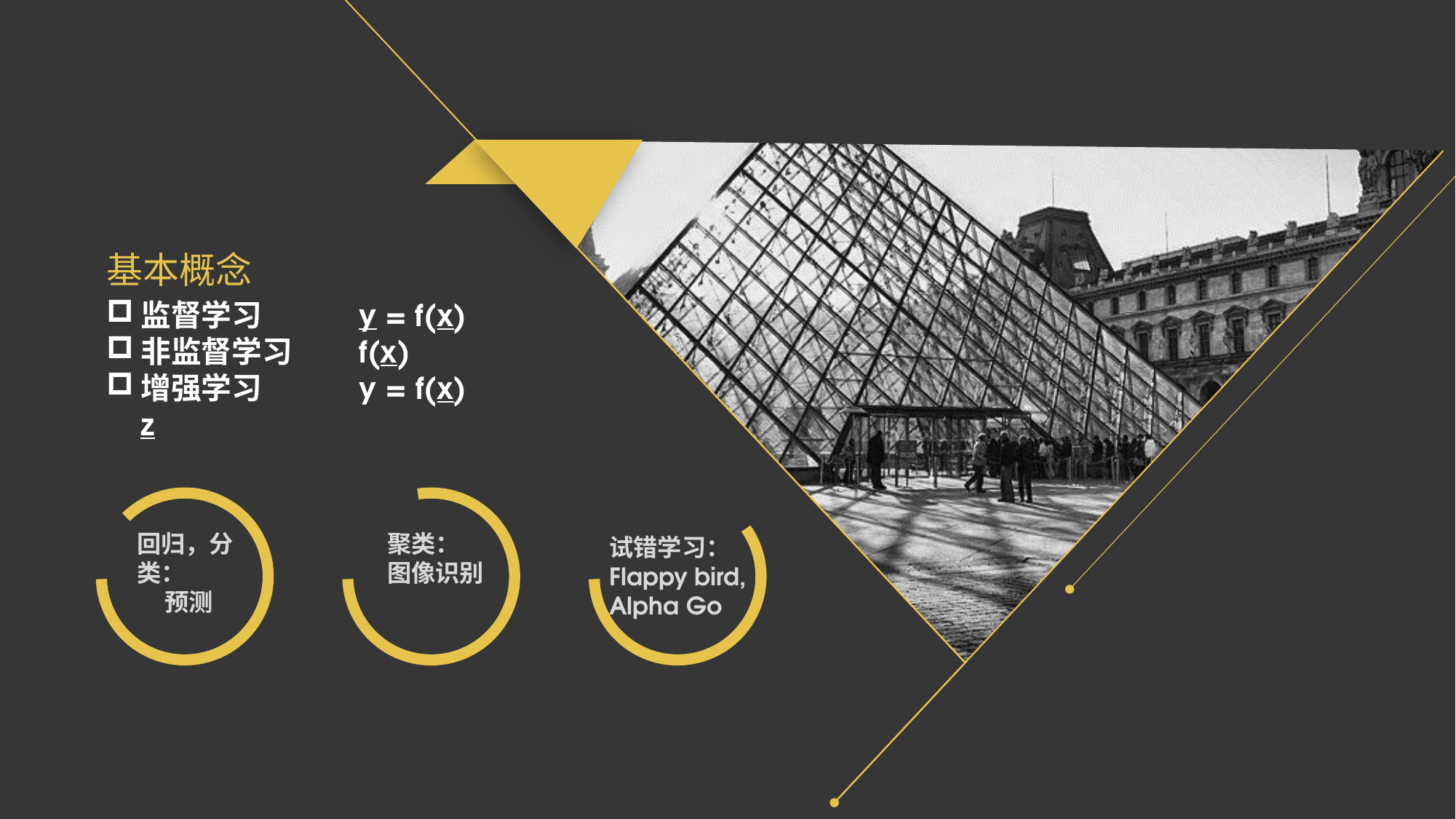

基本概念
监督学习	y = f(x)
非监督学习	f(x)
增强学习	y = f(x)     z

回归，分类：
    预测

聚类：
图像识别

试错学习：
Flappy bird,
Alpha Go